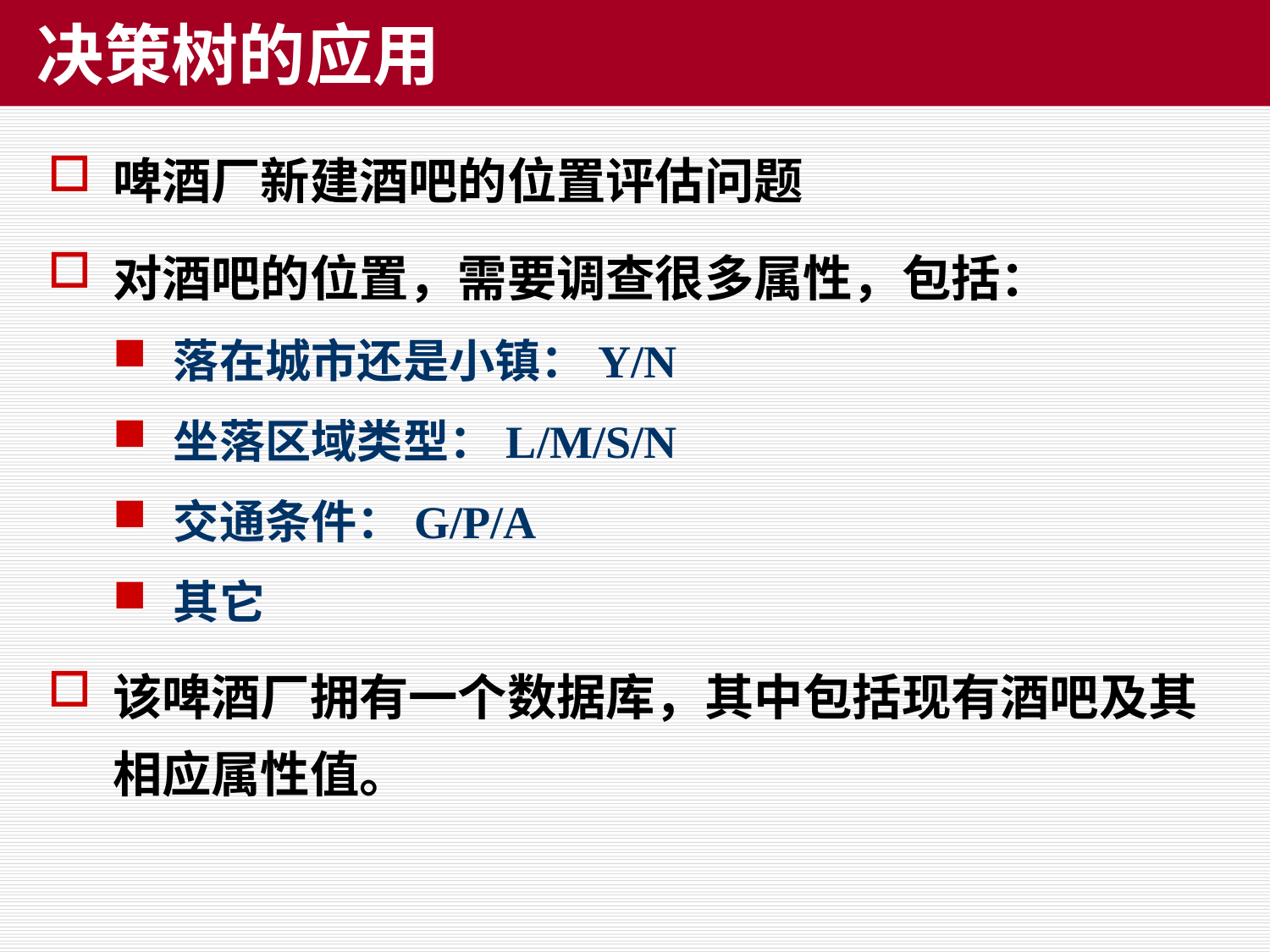

# 决策树的应用
啤酒厂新建酒吧的位置评估问题
对酒吧的位置，需要调查很多属性，包括：
落在城市还是小镇：Y/N
坐落区域类型：L/M/S/N
交通条件：G/P/A
其它
该啤酒厂拥有一个数据库，其中包括现有酒吧及其相应属性值。